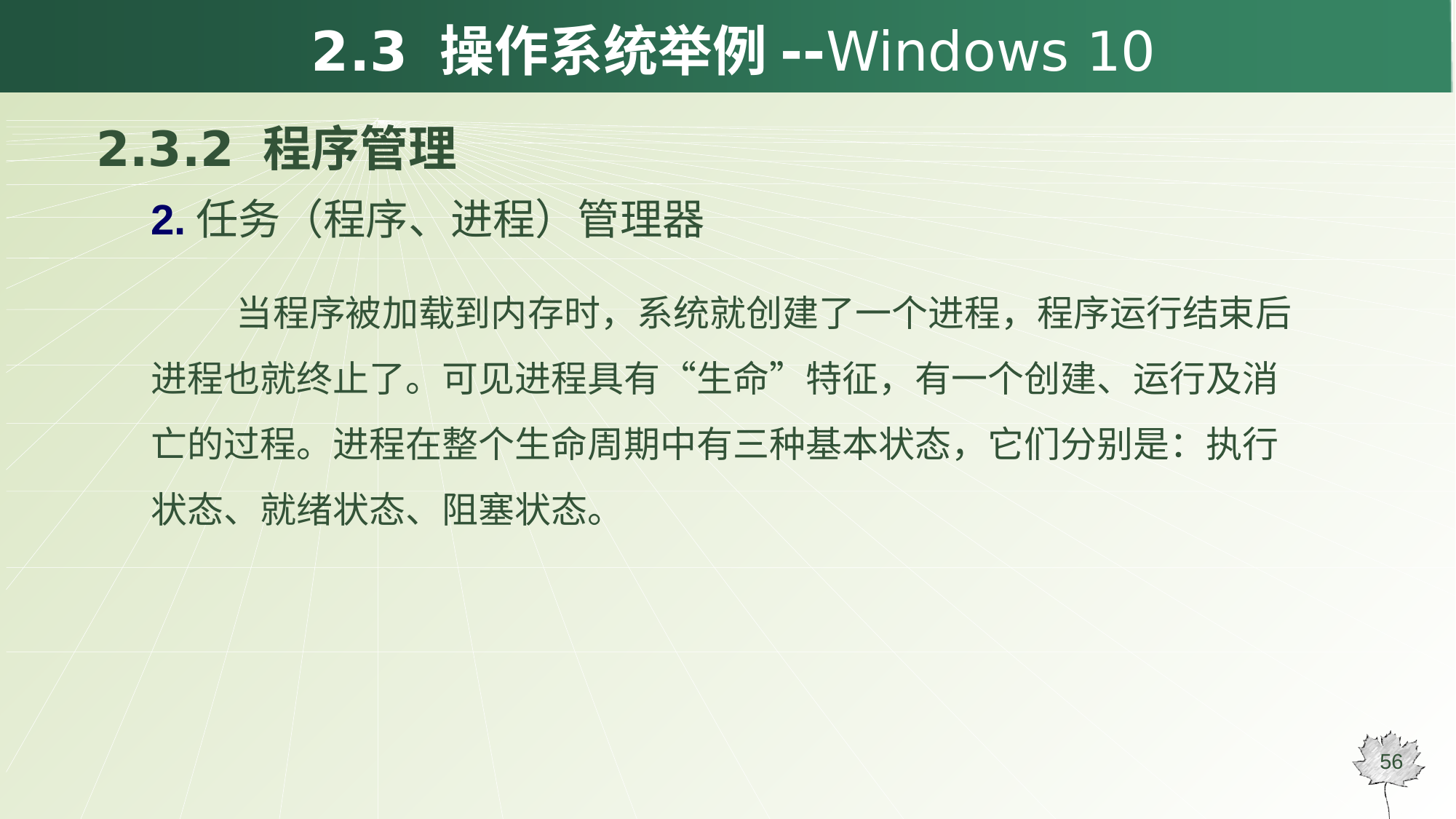

# 2.3 操作系统举例--Windows 10
2.3.2 程序管理
2.任务（程序、进程）管理器
当程序被加载到内存时，系统就创建了一个进程，程序运行结束后进程也就终止了。可见进程具有“生命”特征，有一个创建、运行及消亡的过程。进程在整个生命周期中有三种基本状态，它们分别是：执行状态、就绪状态、阻塞状态。
56